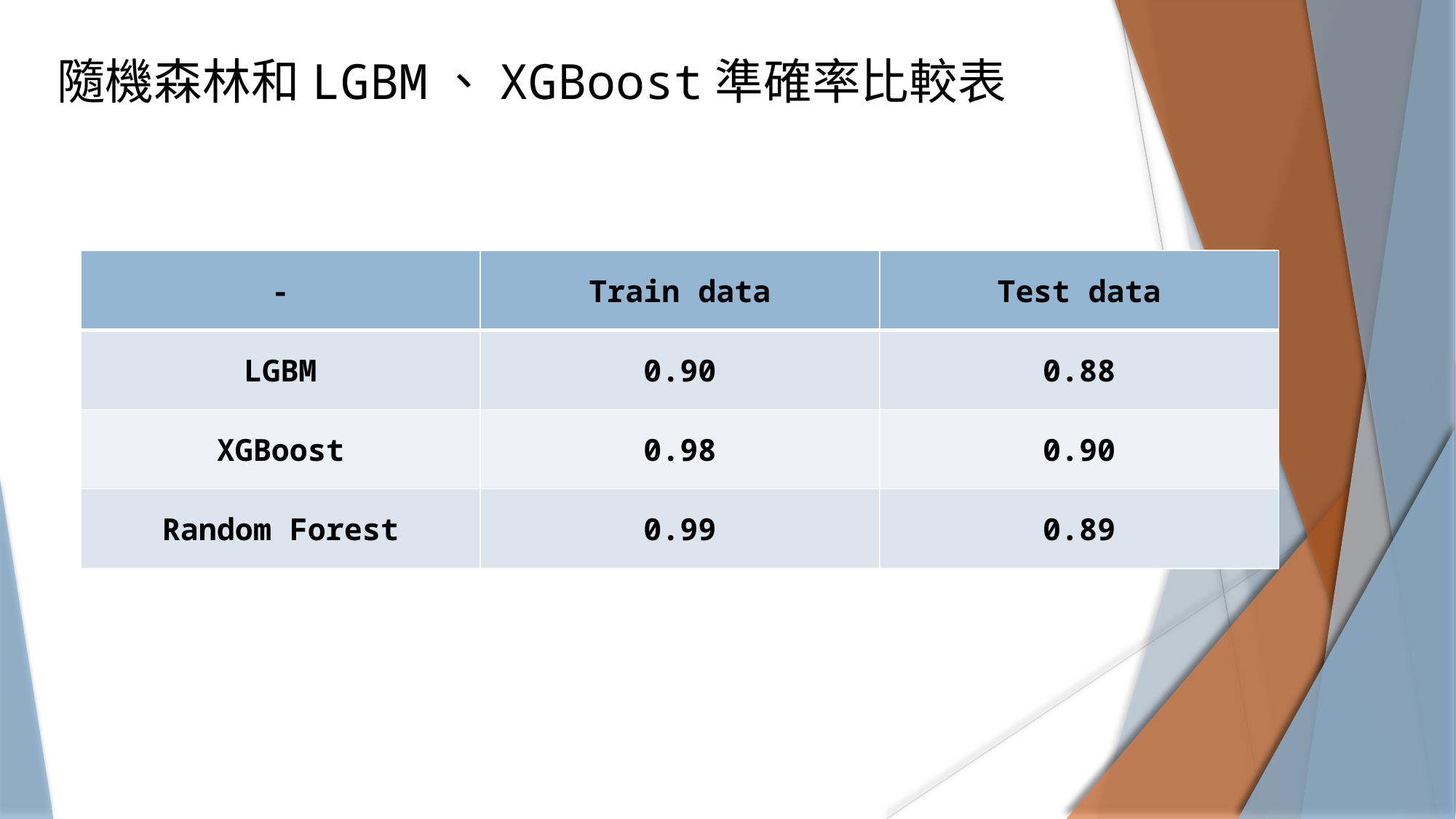

# 隨機森林和LGBM、XGBoost準確率比較表
| - | Train data | Test data |
| --- | --- | --- |
| LGBM | 0.90 | 0.88 |
| XGBoost | 0.98 | 0.90 |
| Random Forest | 0.99 | 0.89 |